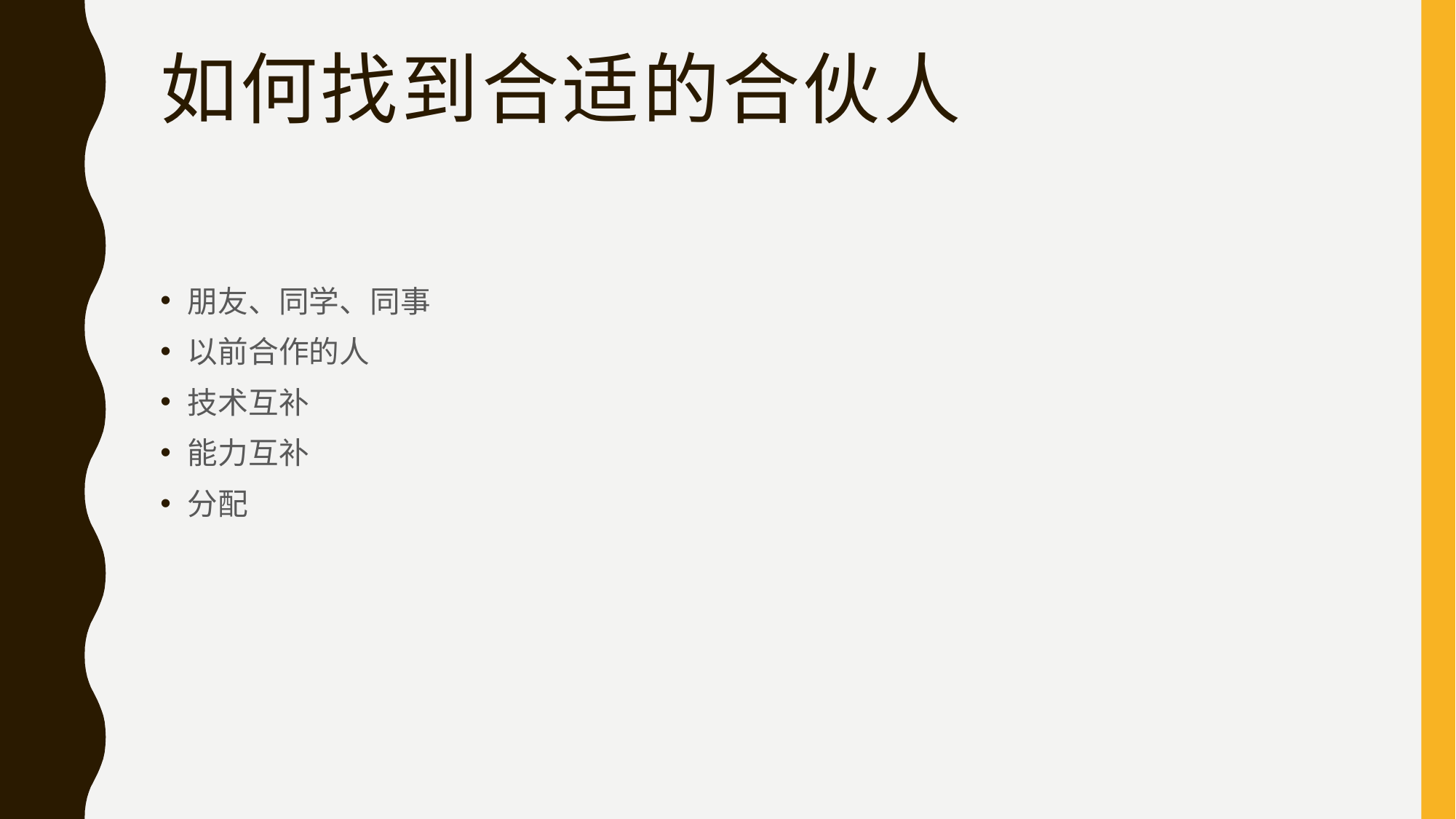

# 如何找到合适的合伙人
朋友、同学、同事
以前合作的人
技术互补
能力互补
分配